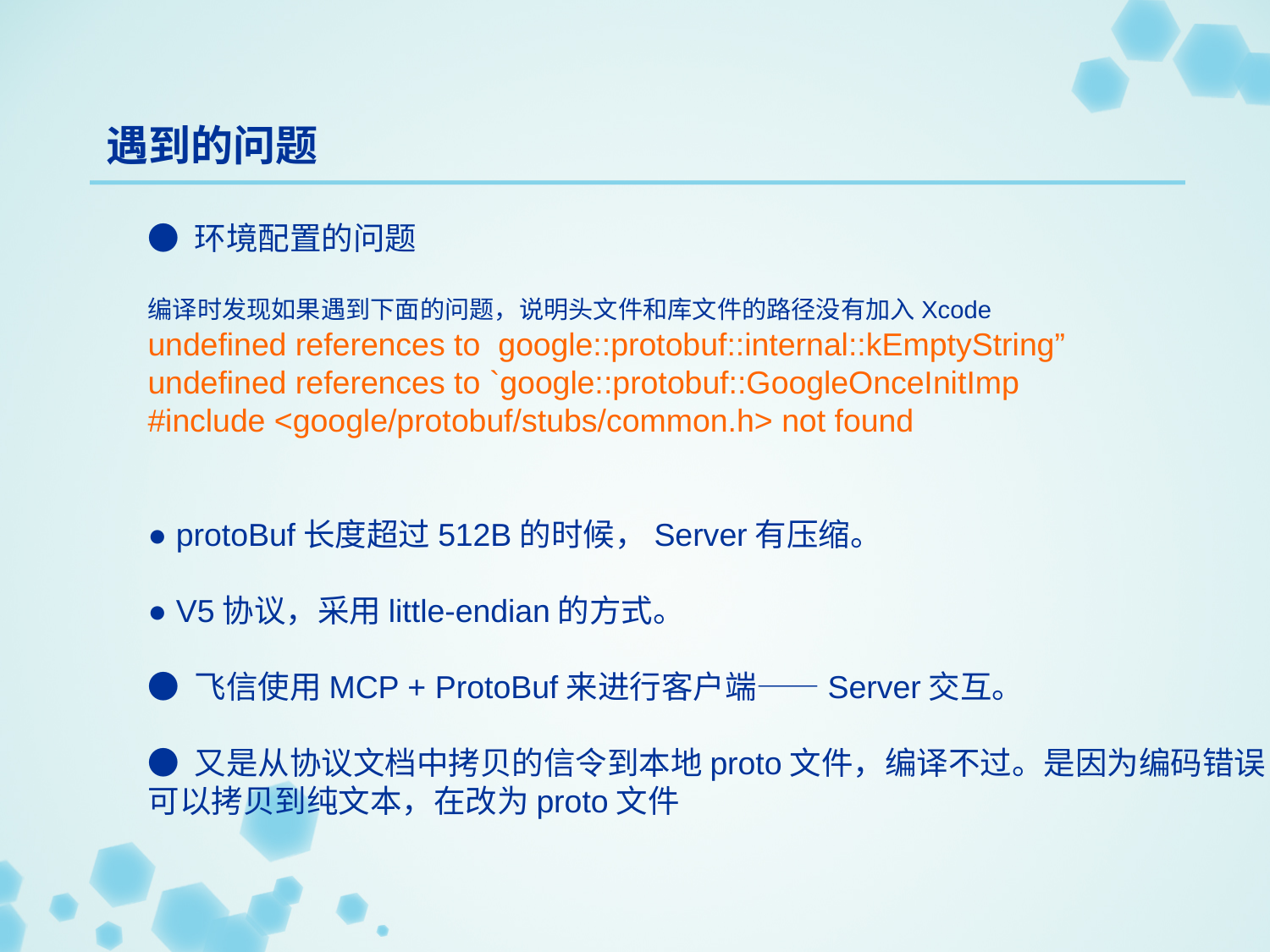

遇到的问题
● 环境配置的问题

编译时发现如果遇到下面的问题，说明头文件和库文件的路径没有加入Xcode
undefined references to  google::protobuf::internal::kEmptyString”
undefined references to `google::protobuf::GoogleOnceInitImp
#include <google/protobuf/stubs/common.h> not found

● protoBuf长度超过512B的时候，Server有压缩。

● V5协议，采用little-endian的方式。

● 飞信使用MCP + ProtoBuf来进行客户端——Server交互。

● 又是从协议文档中拷贝的信令到本地proto文件，编译不过。是因为编码错误
可以拷贝到纯文本，在改为proto文件